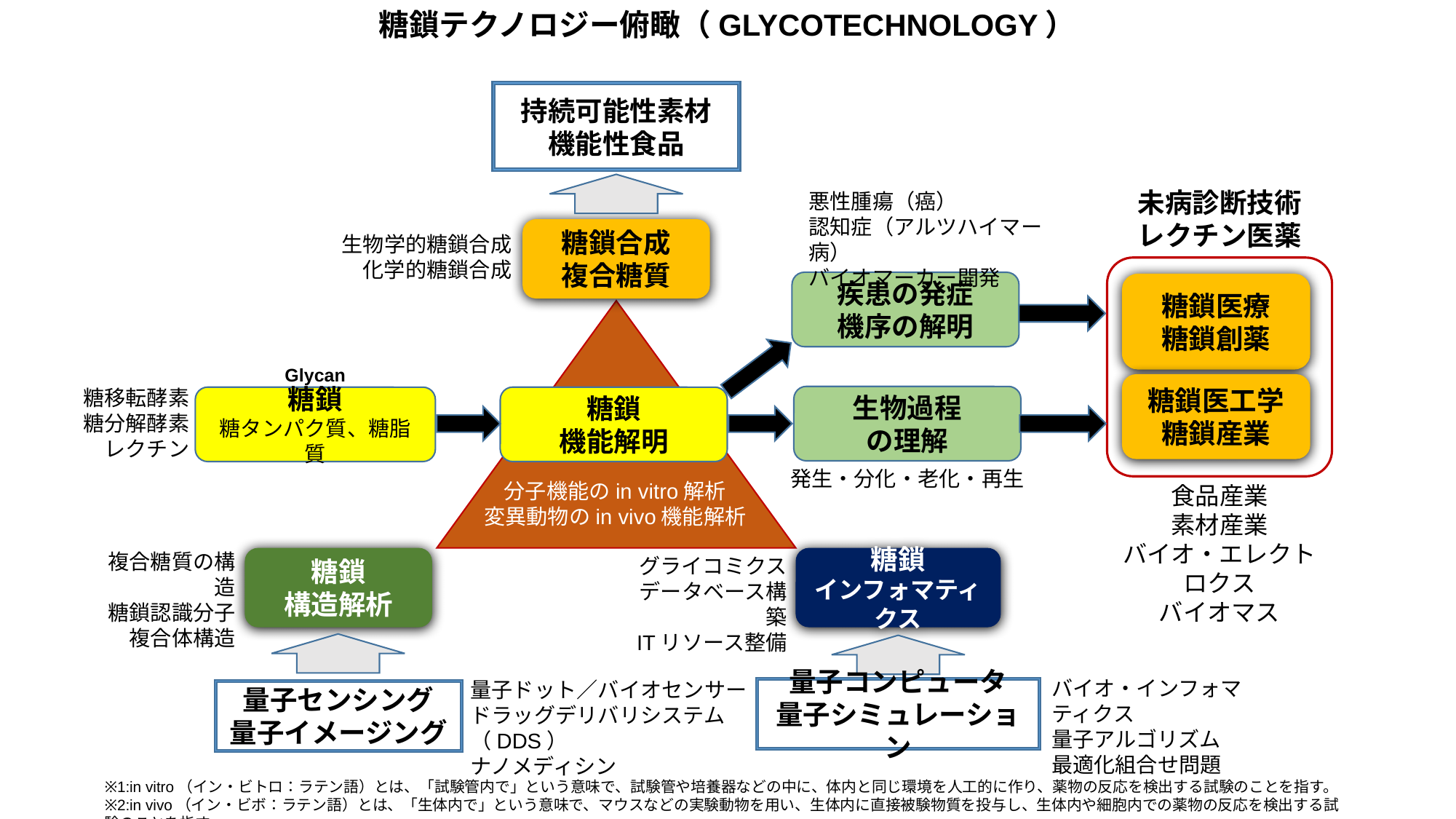

糖鎖テクノロジー俯瞰（GLYCOTECHNOLOGY）
持続可能性素材
機能性食品

未病診断技術
レクチン医薬
悪性腫瘍（癌）
認知症（アルツハイマー病）
バイオマーカー開発
糖鎖合成
複合糖質
生物学的糖鎖合成
化学的糖鎖合成

糖鎖医療
糖鎖創薬
糖鎖医工学
糖鎖産業
疾患の発症
機序の解明

Glycan
糖移転酵素
糖分解酵素
レクチン
生物過程
の理解
糖鎖
糖タンパク質、糖脂質
糖鎖
機能解明

発生・分化・老化・再生
分子機能のin vitro解析
変異動物のin vivo機能解析
食品産業
素材産業
バイオ・エレクトロクス
バイオマス
複合糖質の構造
糖鎖認識分子
複合体構造
グライコミクス
データベース構築
ITリソース整備
糖鎖
インフォマティクス
糖鎖
構造解析

バイオ・インフォマティクス
量子アルゴリズム
最適化組合せ問題
量子ドット／バイオセンサー
ドラッグデリバリシステム（DDS）
ナノメディシン
量子コンピュータ
量子シミュレーション
量子センシング
量子イメージング
※1:in vitro（イン・ビトロ：ラテン語）とは、「試験管内で」という意味で、試験管や培養器などの中に、体内と同じ環境を人工的に作り、薬物の反応を検出する試験のことを指す。
※2:in vivo（イン・ビボ：ラテン語）とは、「生体内で」という意味で、マウスなどの実験動物を用い、生体内に直接被験物質を投与し、生体内や細胞内での薬物の反応を検出する試験のことを指す。